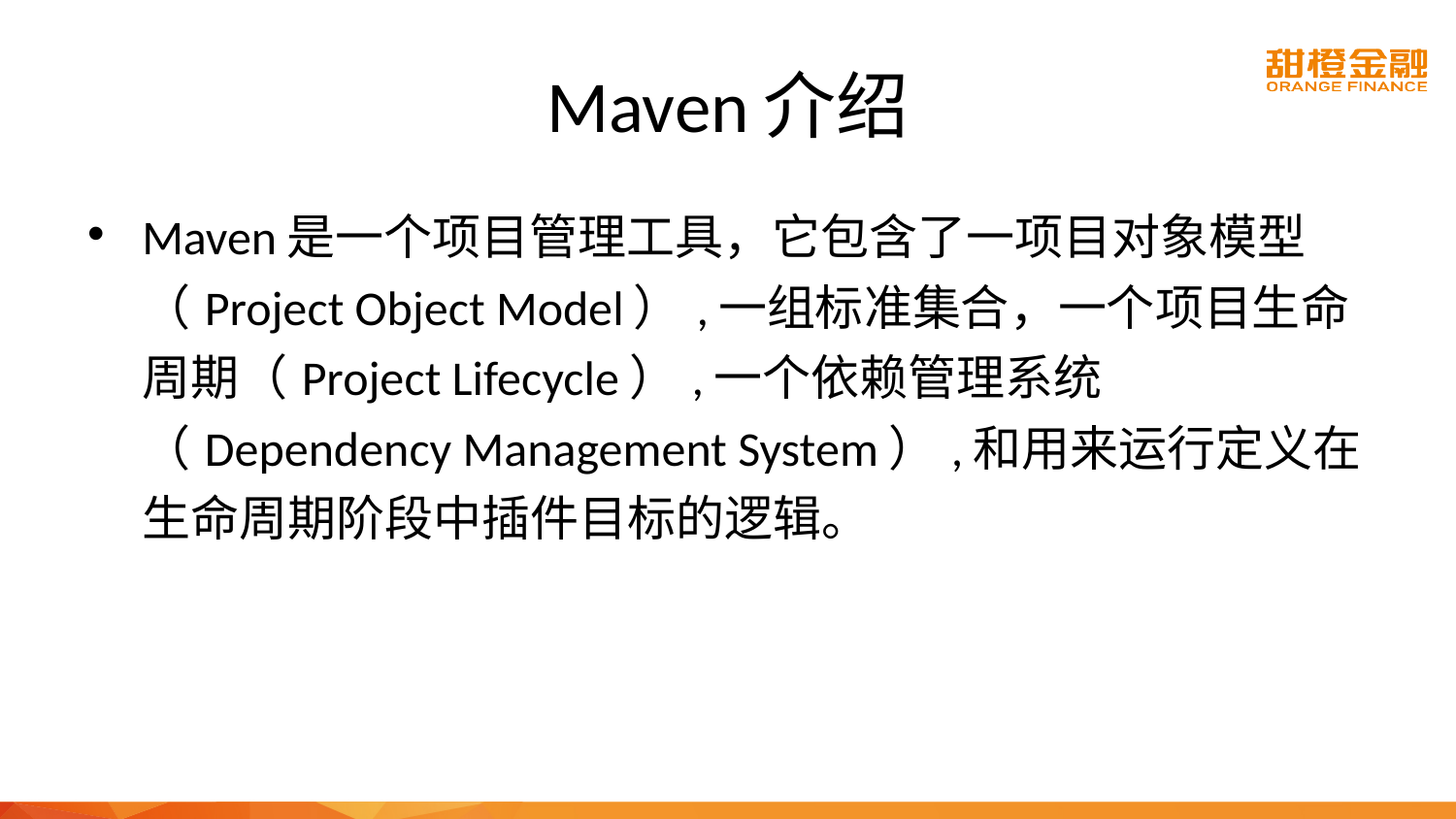

# Maven介绍
Maven是一个项目管理工具，它包含了一项目对象模型（Project Object Model）,一组标准集合，一个项目生命周期（Project Lifecycle）,一个依赖管理系统（Dependency Management System）,和用来运行定义在生命周期阶段中插件目标的逻辑。